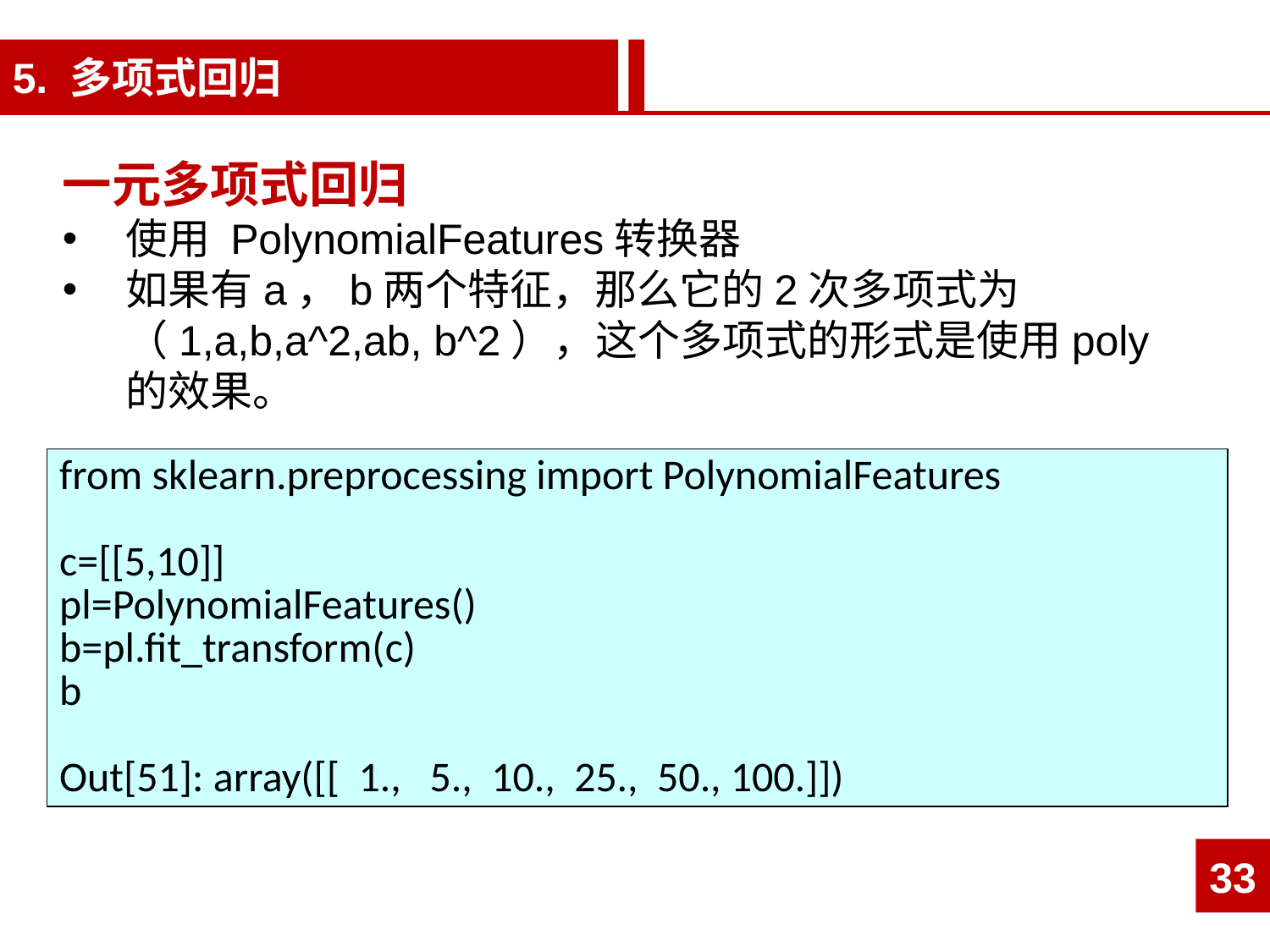

5. 多项式回归

一元多项式回归
使用 PolynomialFeatures转换器
如果有a，b两个特征，那么它的2次多项式为（1,a,b,a^2,ab, b^2），这个多项式的形式是使用poly的效果。
from sklearn.preprocessing import PolynomialFeatures

c=[[5,10]]
pl=PolynomialFeatures()
b=pl.fit_transform(c)
b

Out[51]: array([[  1.,   5.,  10.,  25.,  50., 100.]])
33